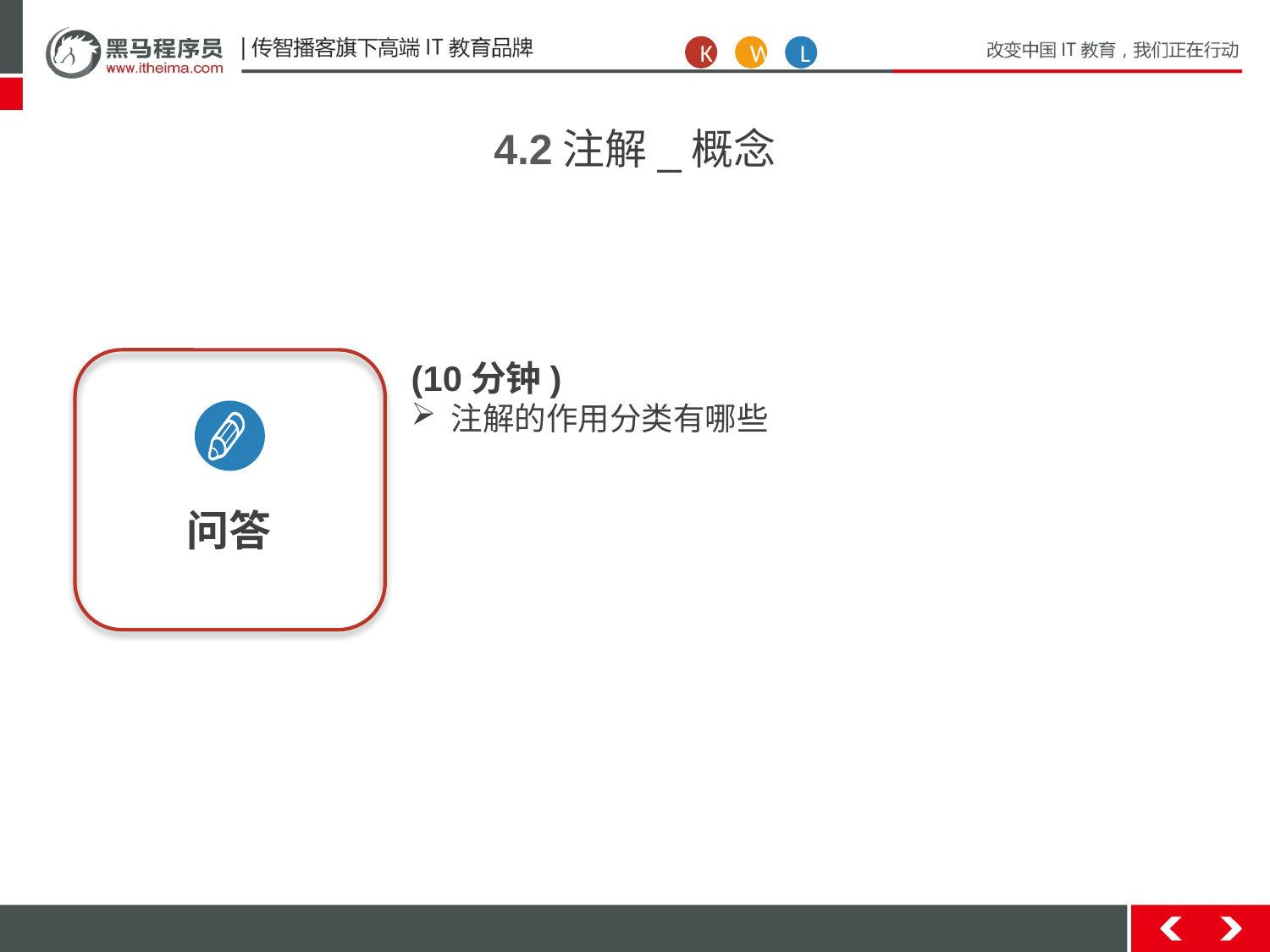

K
W
L
4.2注解_概念

问答
(10分钟)
注解的作用分类有哪些